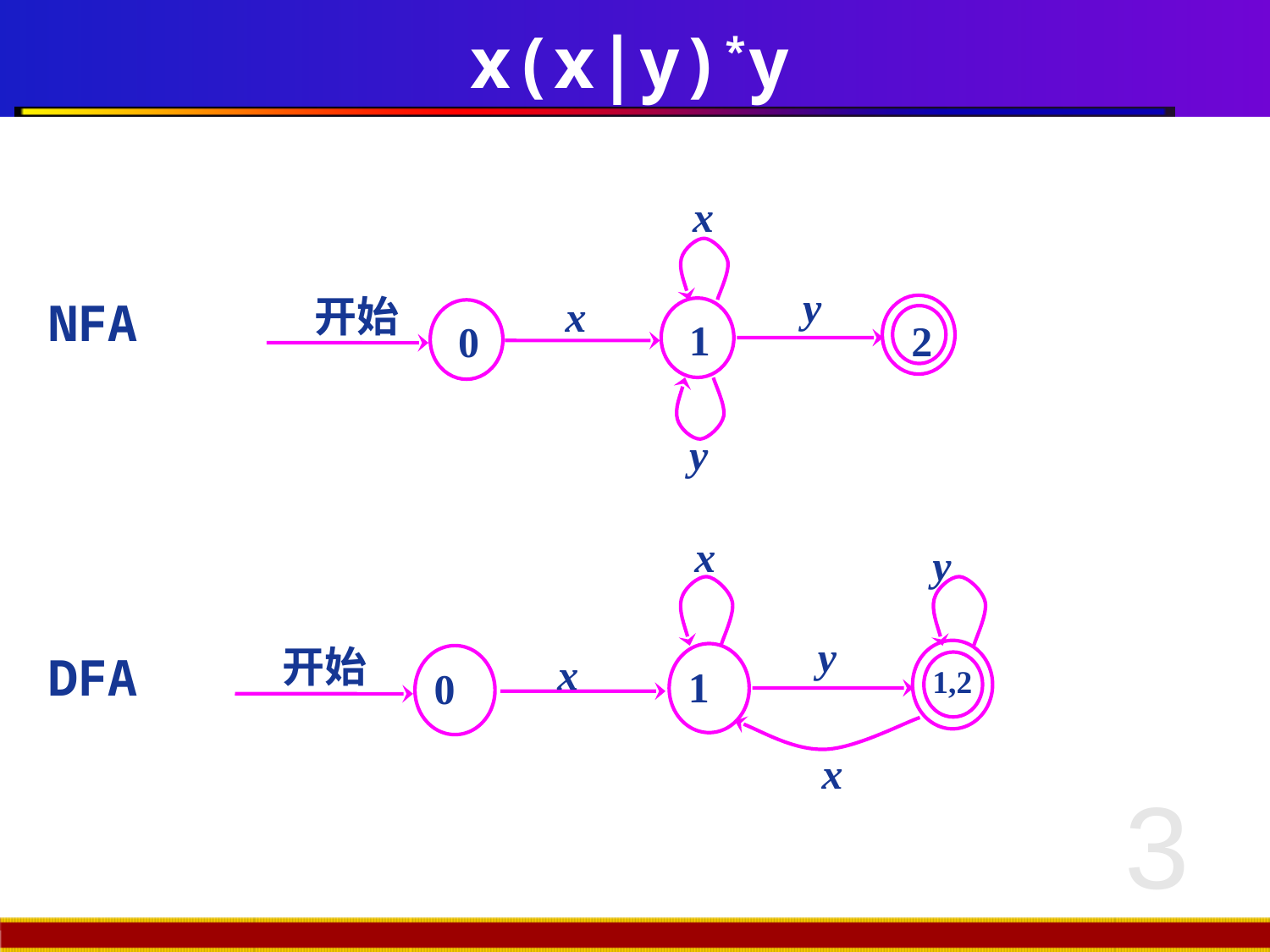

# x(x|y)*y
x

y
开始
x

2
1
0

y
NFA
x
y

y
开始

1,2
1
x
0

x
DFA
3